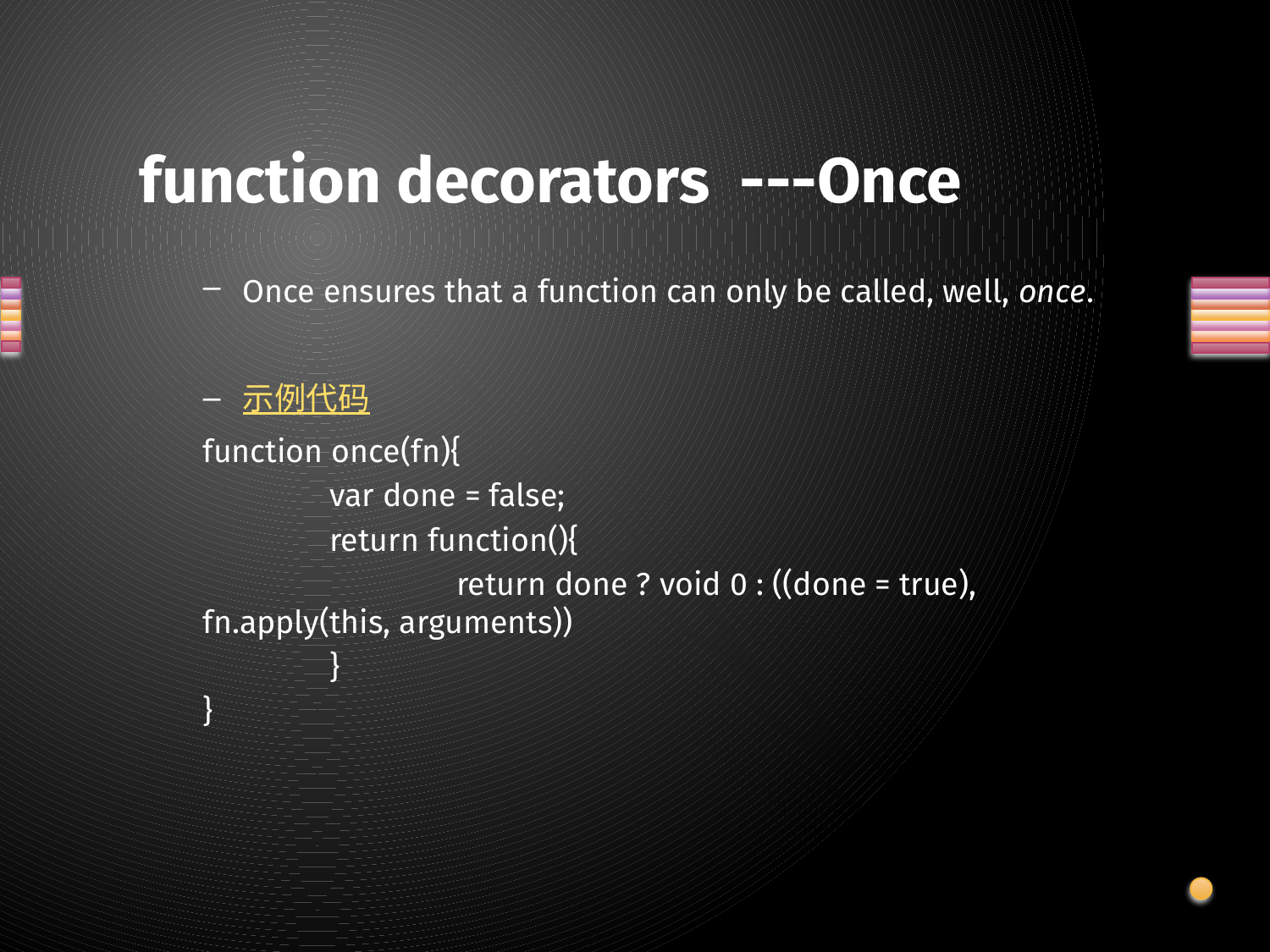

# function decorators  ---Once

Once ensures that a function can only be called, well, once.

示例代码
function once(fn){
	var done = false;
	return function(){
		return done ? void 0 : ((done = true), fn.apply(this, arguments))
	}
}